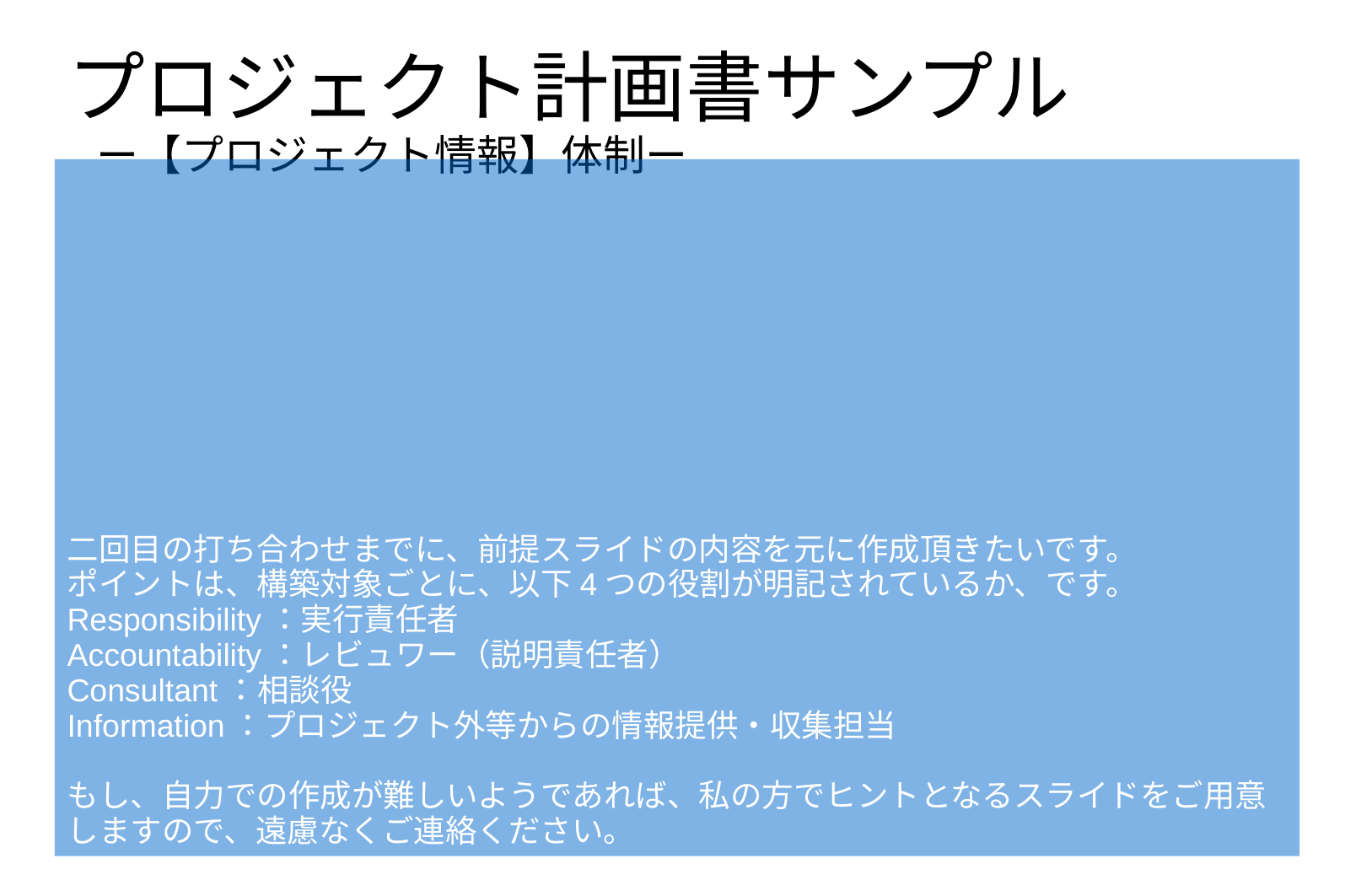

# プロジェクト計画書サンプル ー【プロジェクト情報】体制ー
二回目の打ち合わせまでに、前提スライドの内容を元に作成頂きたいです。
ポイントは、構築対象ごとに、以下4つの役割が明記されているか、です。
Responsibility：実行責任者
Accountability：レビュワー（説明責任者）
Consultant：相談役
Information：プロジェクト外等からの情報提供・収集担当

もし、自力での作成が難しいようであれば、私の方でヒントとなるスライドをご用意しますので、遠慮なくご連絡ください。